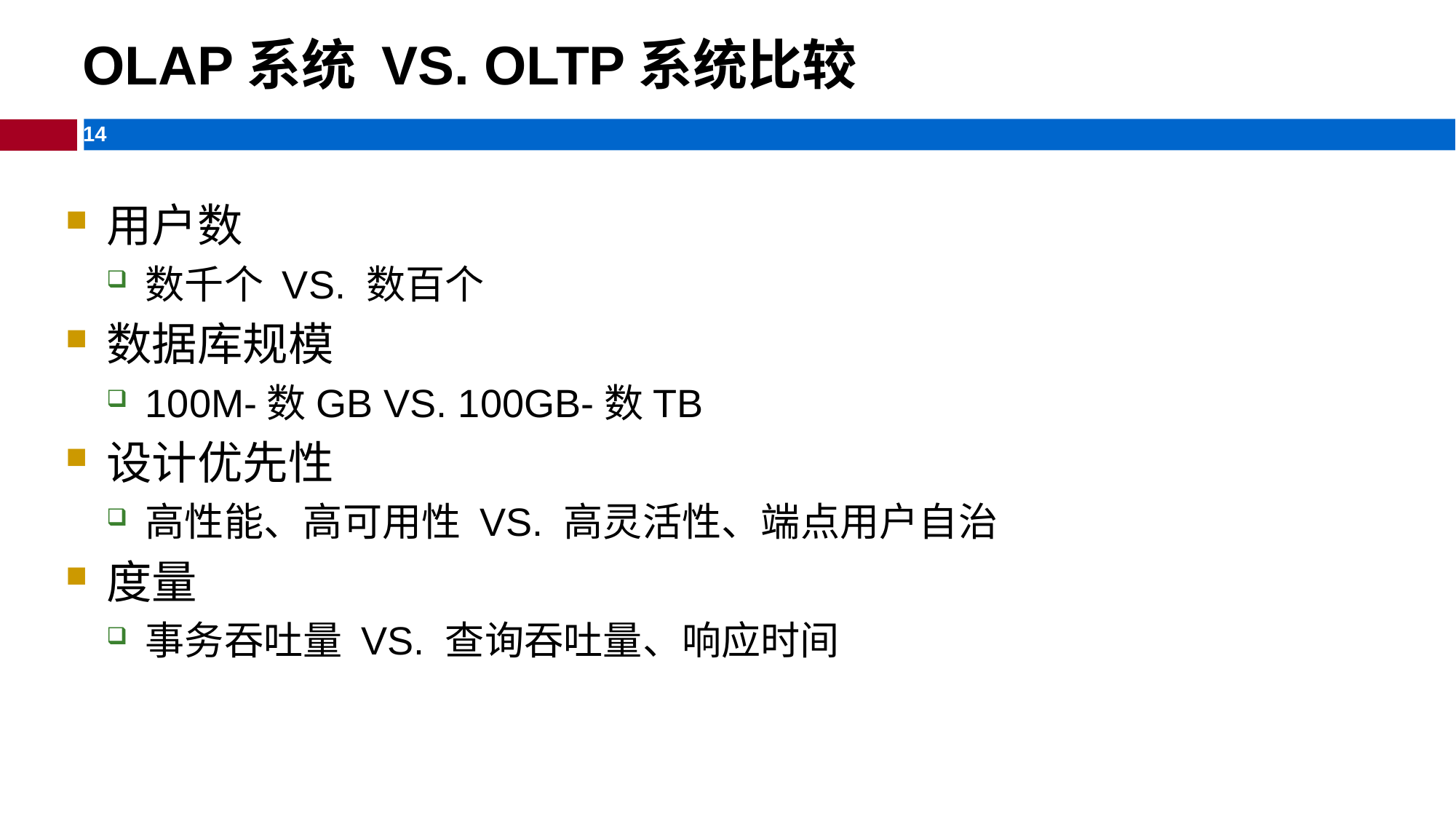

OLAP系统 VS. OLTP系统比较
用户数
数千个 VS. 数百个
数据库规模
100M-数GB VS. 100GB-数TB
设计优先性
高性能、高可用性 VS. 高灵活性、端点用户自治
度量
事务吞吐量 VS. 查询吞吐量、响应时间